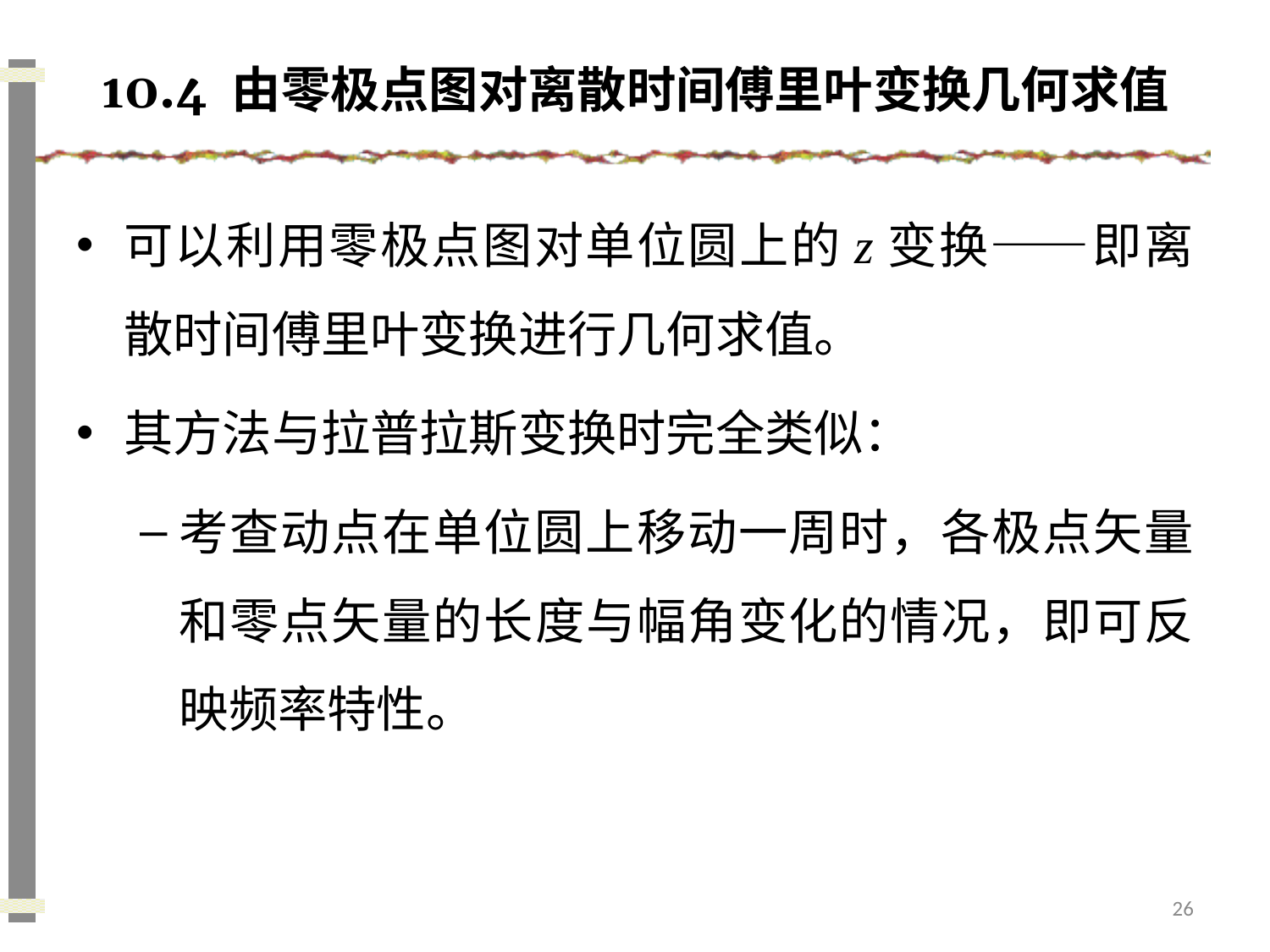

# 10.4 由零极点图对离散时间傅里叶变换几何求值
可以利用零极点图对单位圆上的z变换——即离散时间傅里叶变换进行几何求值。
其方法与拉普拉斯变换时完全类似：
考查动点在单位圆上移动一周时，各极点矢量和零点矢量的长度与幅角变化的情况，即可反映频率特性。
26